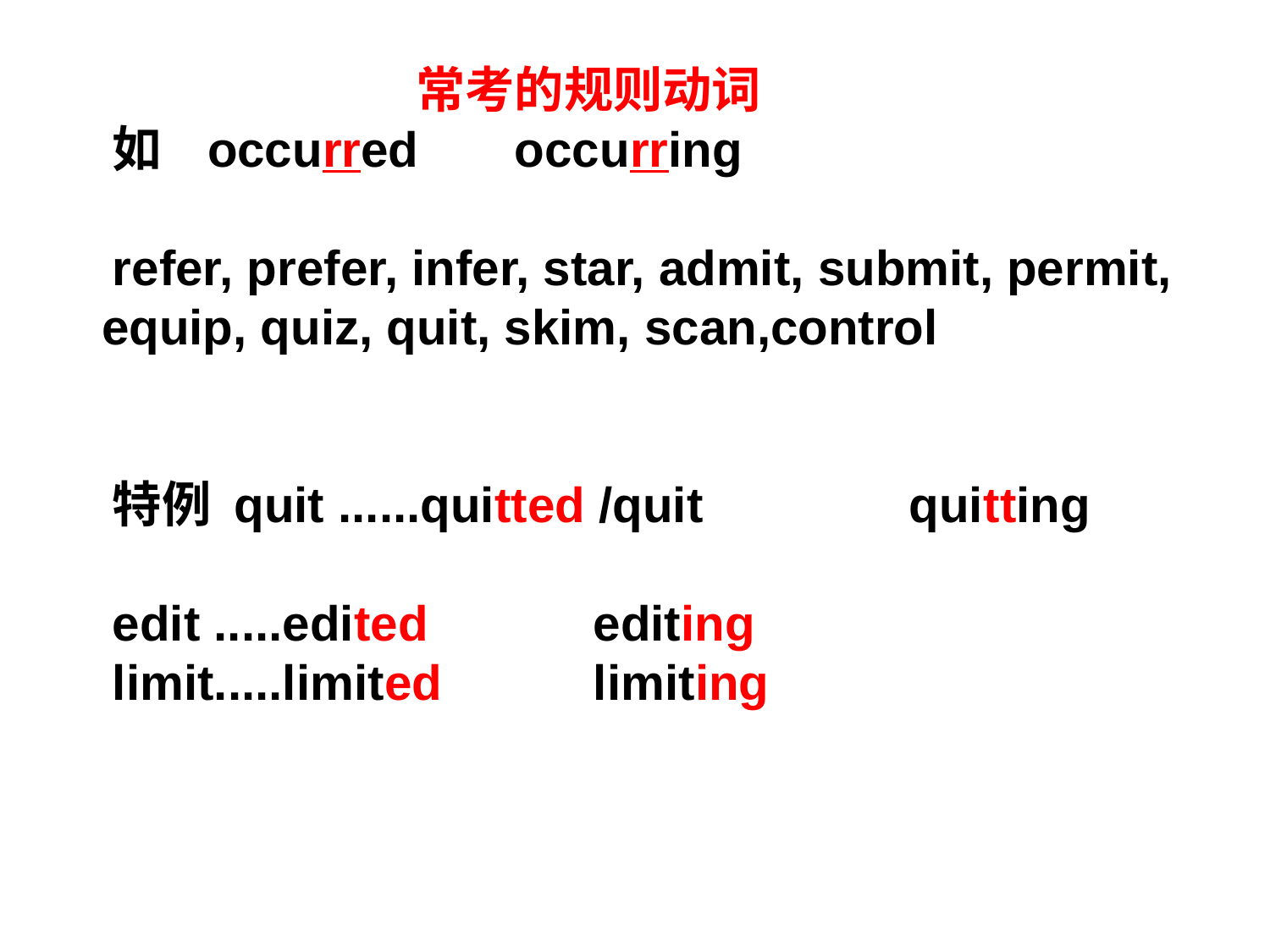

常考的规则动词
如   occurred       occurring

refer, prefer, infer, star, admit, submit, permit, equip, quiz, quit, skim, scan,control

特例 quit ......quitted /quit               quitting

edit .....edited            editing
limit.....limited           limiting